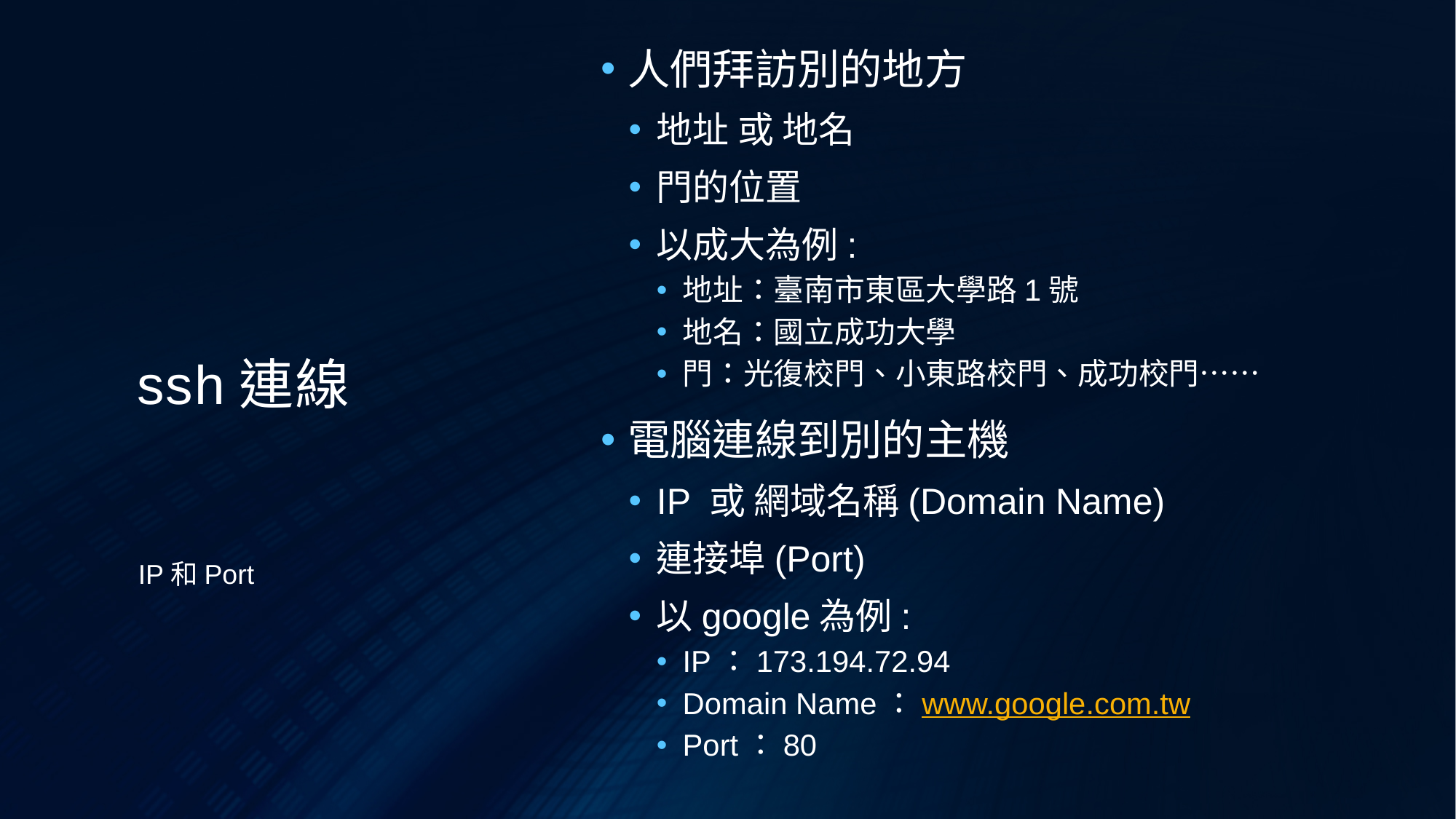

人們拜訪別的地方
地址 或 地名
門的位置
以成大為例:
地址：臺南市東區大學路1號
地名：國立成功大學
門：光復校門、小東路校門、成功校門……
電腦連線到別的主機
IP 或 網域名稱(Domain Name)
連接埠(Port)
以google為例:
IP：173.194.72.94
Domain Name：www.google.com.tw
Port：80

# ssh連線
IP和Port